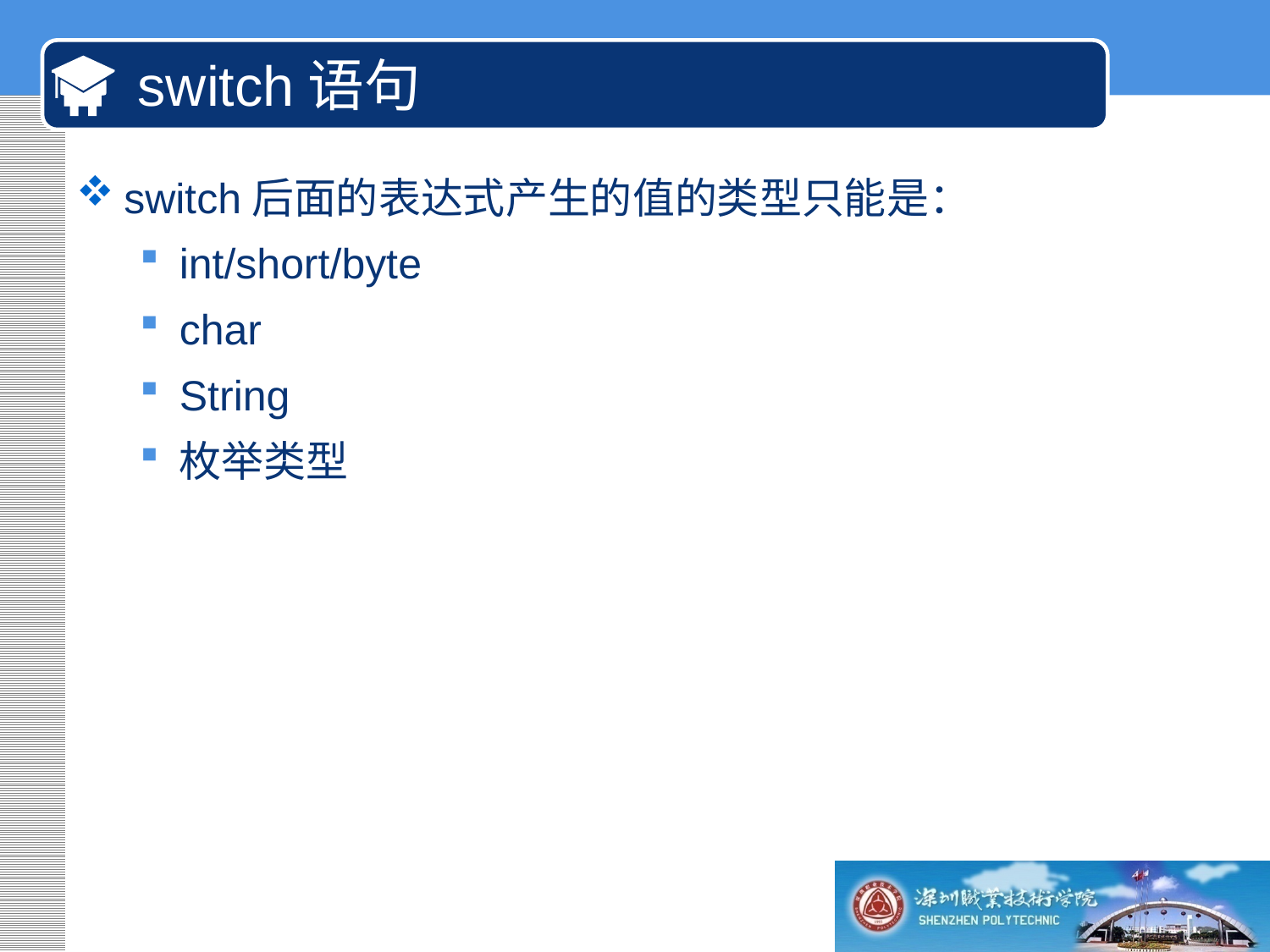

# switch语句
switch后面的表达式产生的值的类型只能是：
int/short/byte
char
String
枚举类型